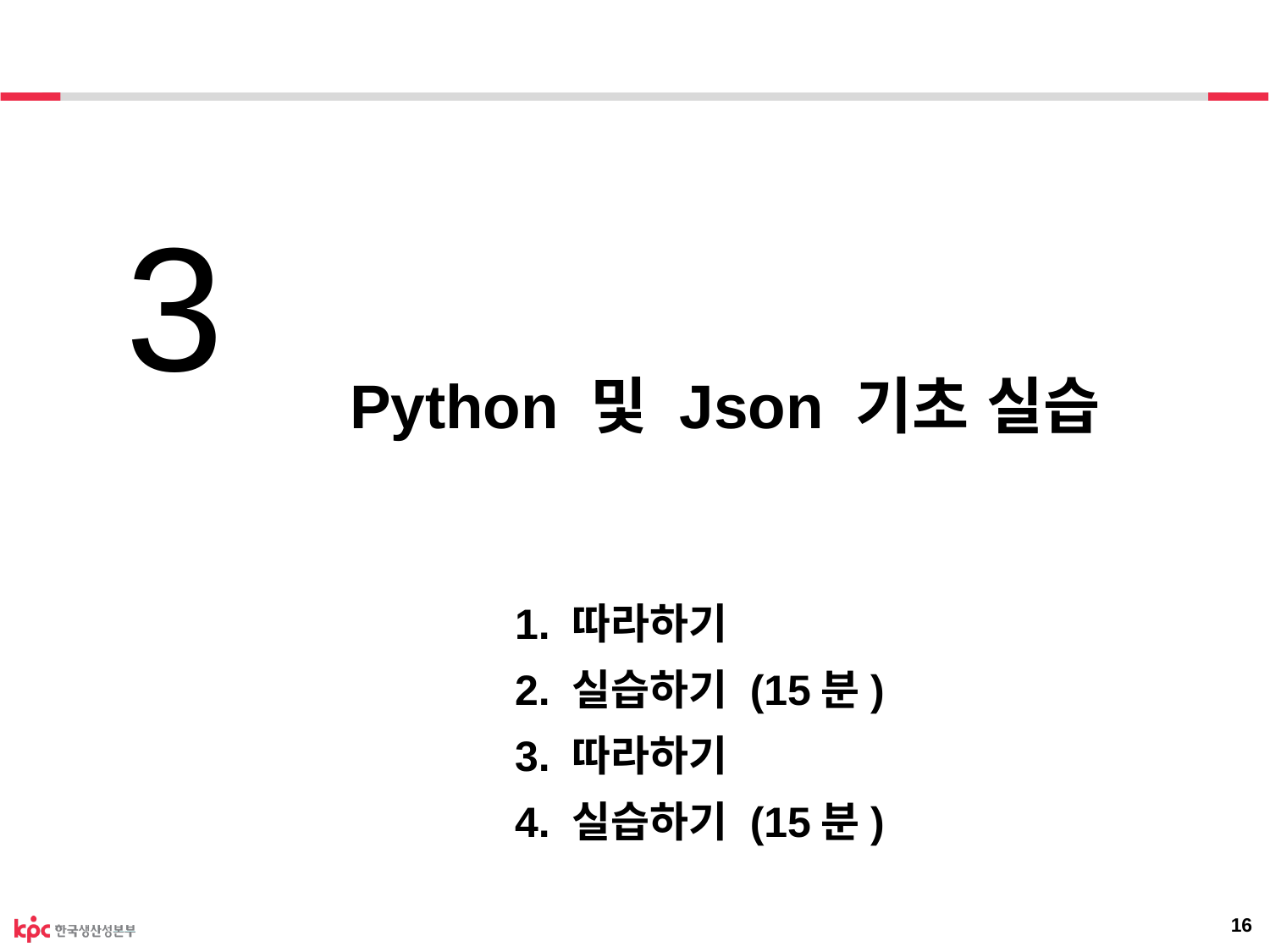

3
Python 및 Json 기초 실습
    1. 따라하기
    2. 실습하기 (15분)
    3. 따라하기
    4. 실습하기 (15분)